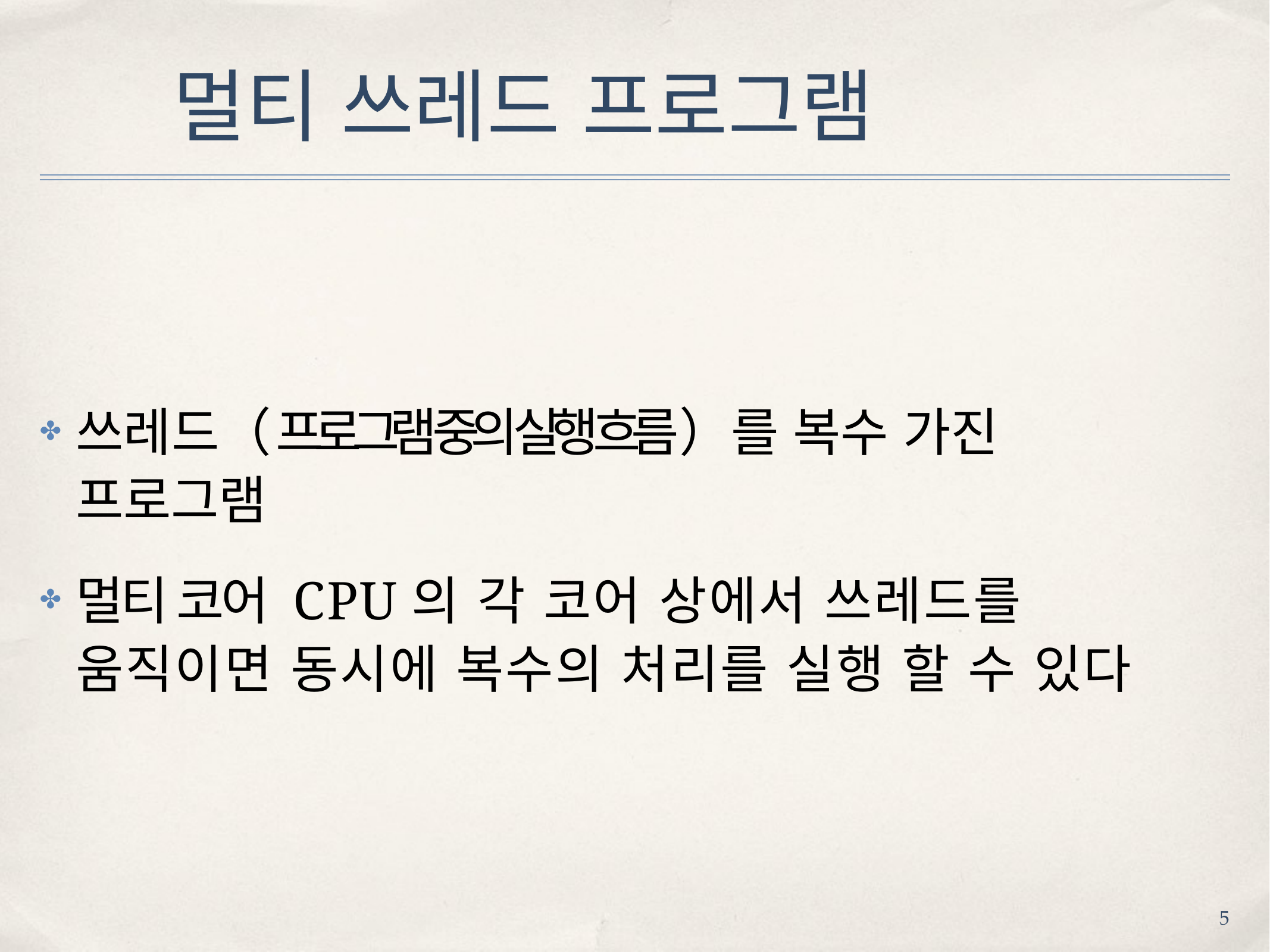

# 멀티 쓰레드 프로그램
쓰레드（ 프로그램 중의 실행 흐름）를 복수 가진 프로그램
✤
멀티 코어 CPU의 각 코어 상에서 쓰레드를 움직이면 동시에 복수의 처리를 실행 할 수 있다
✤
5